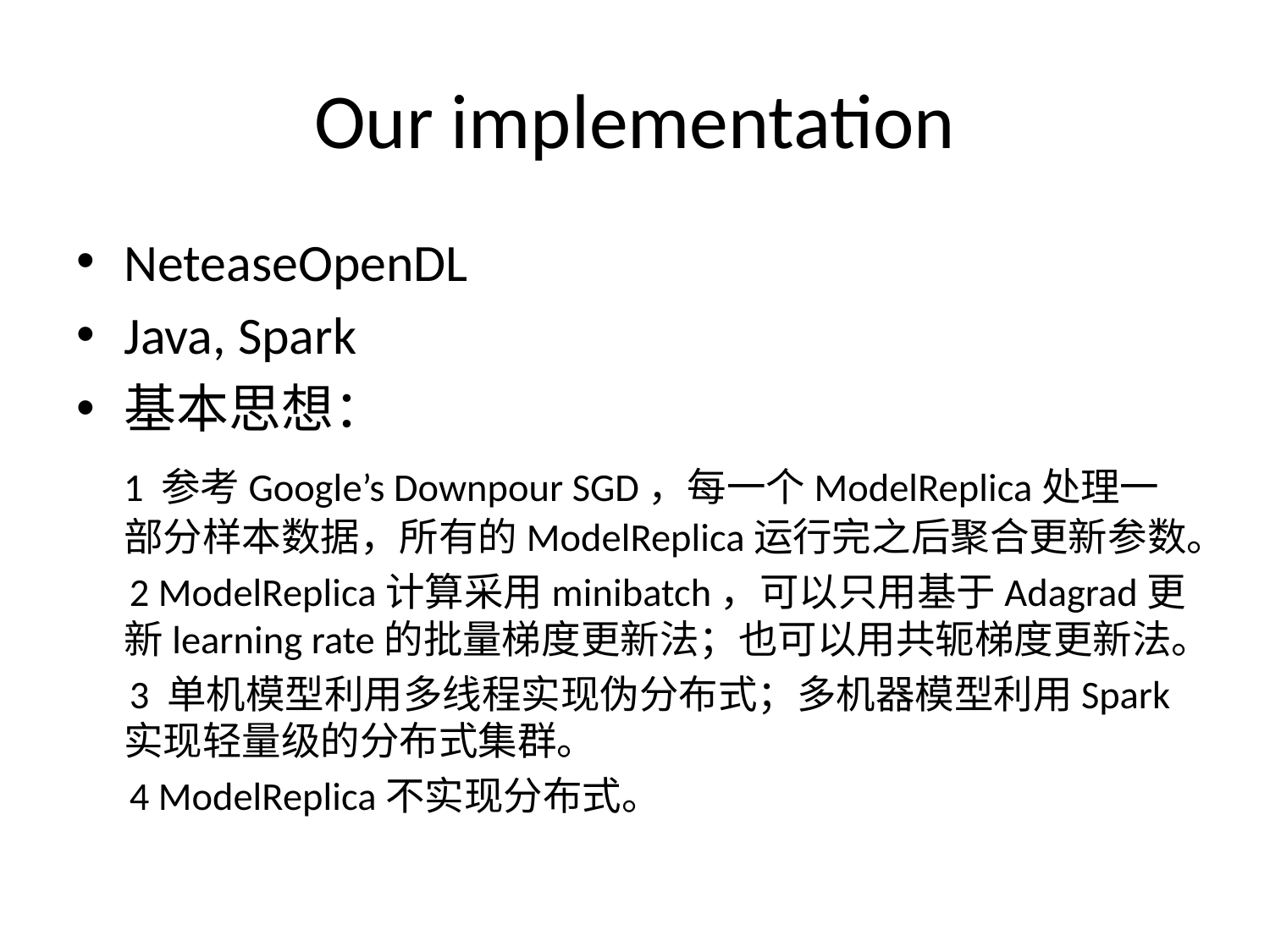

# Our implementation
NeteaseOpenDL
Java, Spark
基本思想：
    1 参考Google’s Downpour SGD，每一个ModelReplica处理一部分样本数据，所有的ModelReplica运行完之后聚合更新参数。
      2 ModelReplica计算采用minibatch，可以只用基于Adagrad更新learning rate的批量梯度更新法；也可以用共轭梯度更新法。
      3 单机模型利用多线程实现伪分布式；多机器模型利用Spark实现轻量级的分布式集群。
      4 ModelReplica不实现分布式。